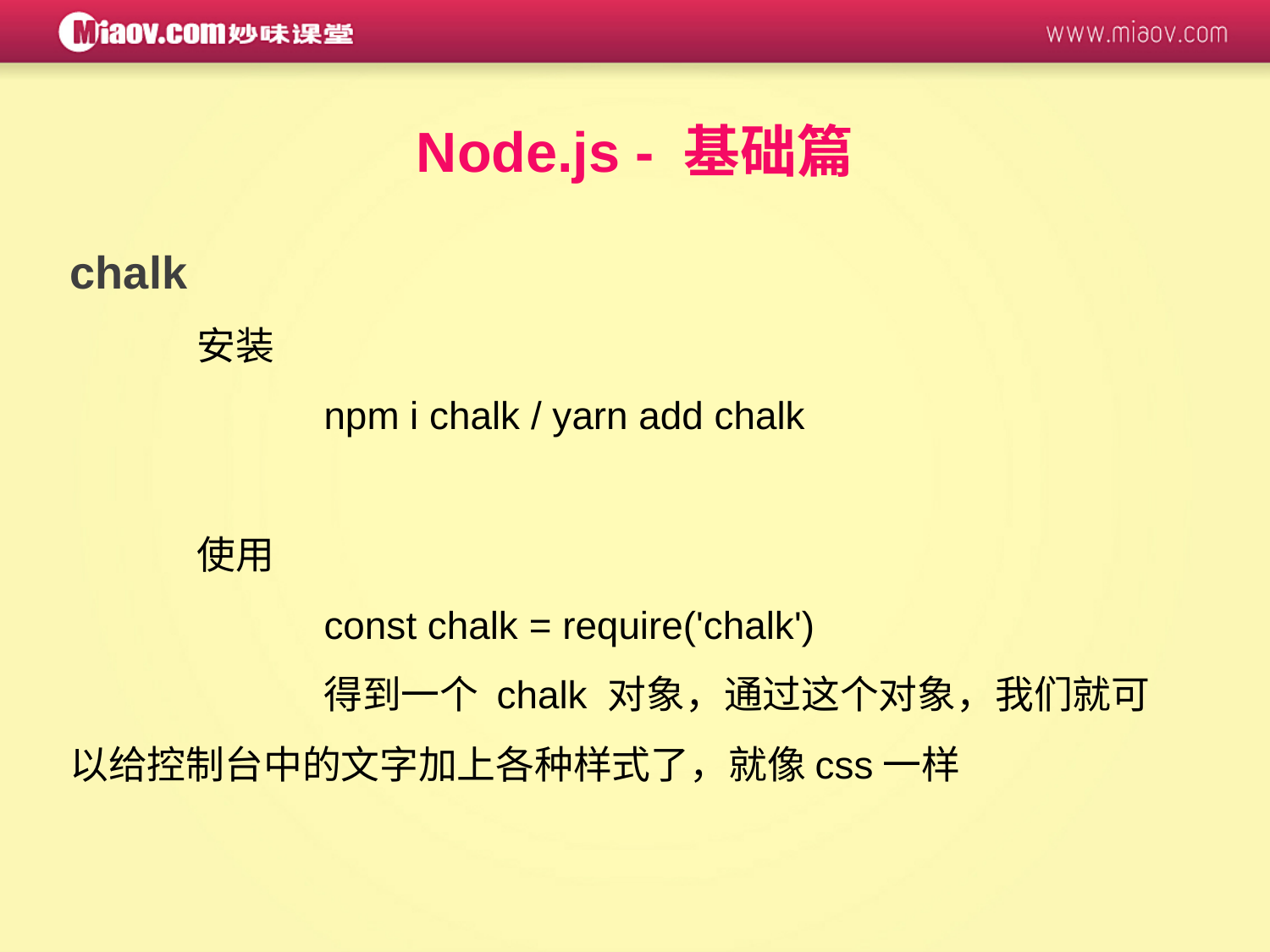

Node.js - 基础篇
chalk
	安装
		npm i chalk / yarn add chalk

	使用
		const chalk = require('chalk')
		得到一个 chalk 对象，通过这个对象，我们就可以给控制台中的文字加上各种样式了，就像css一样